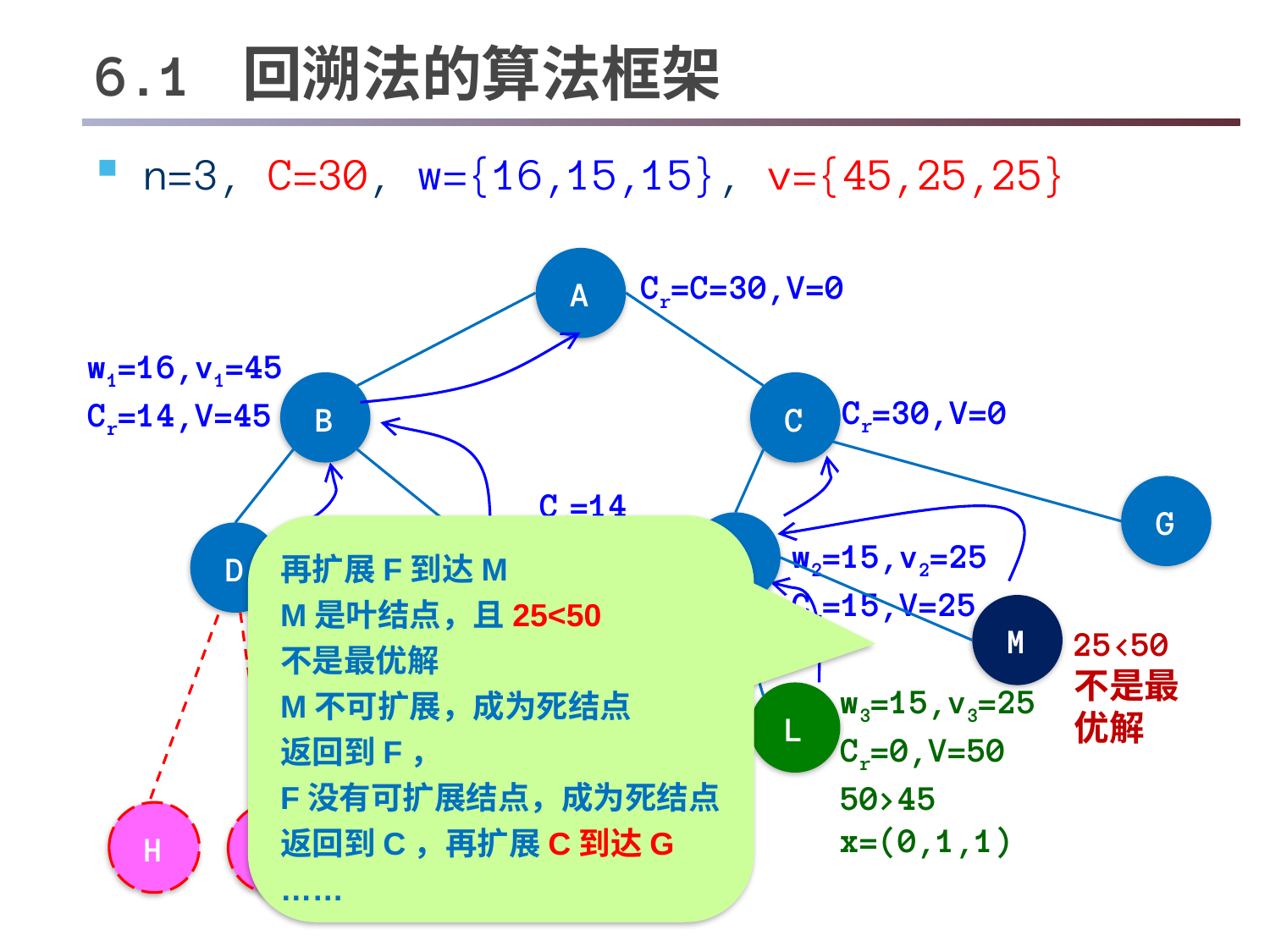

# 6.1 回溯法的算法框架
n=3, C=30, w={16,15,15}, v={45,25,25}
A
Cr=C=30,V=0

w1=16,v1=45
Cr=14,V=45
B
C
Cr=30,V=0

Cr=14
V=45
G

F
再扩展F到达M
M是叶结点，且25<50
不是最优解
M不可扩展，成为死结点
返回到F，
F没有可扩展结点，成为死结点
返回到C，再扩展C到达G
……
D
E
w2=15,v2=25
Cr=15,V=25
Cr<w2
不可行解

M
25<50
不是最优解

Cr=14
V=45
x=(1,0,0)
w3=15,v3=25
Cr=0,V=50
50>45
x=(0,1,1)
K
L
J
Cr<w3
不可行解
H
I